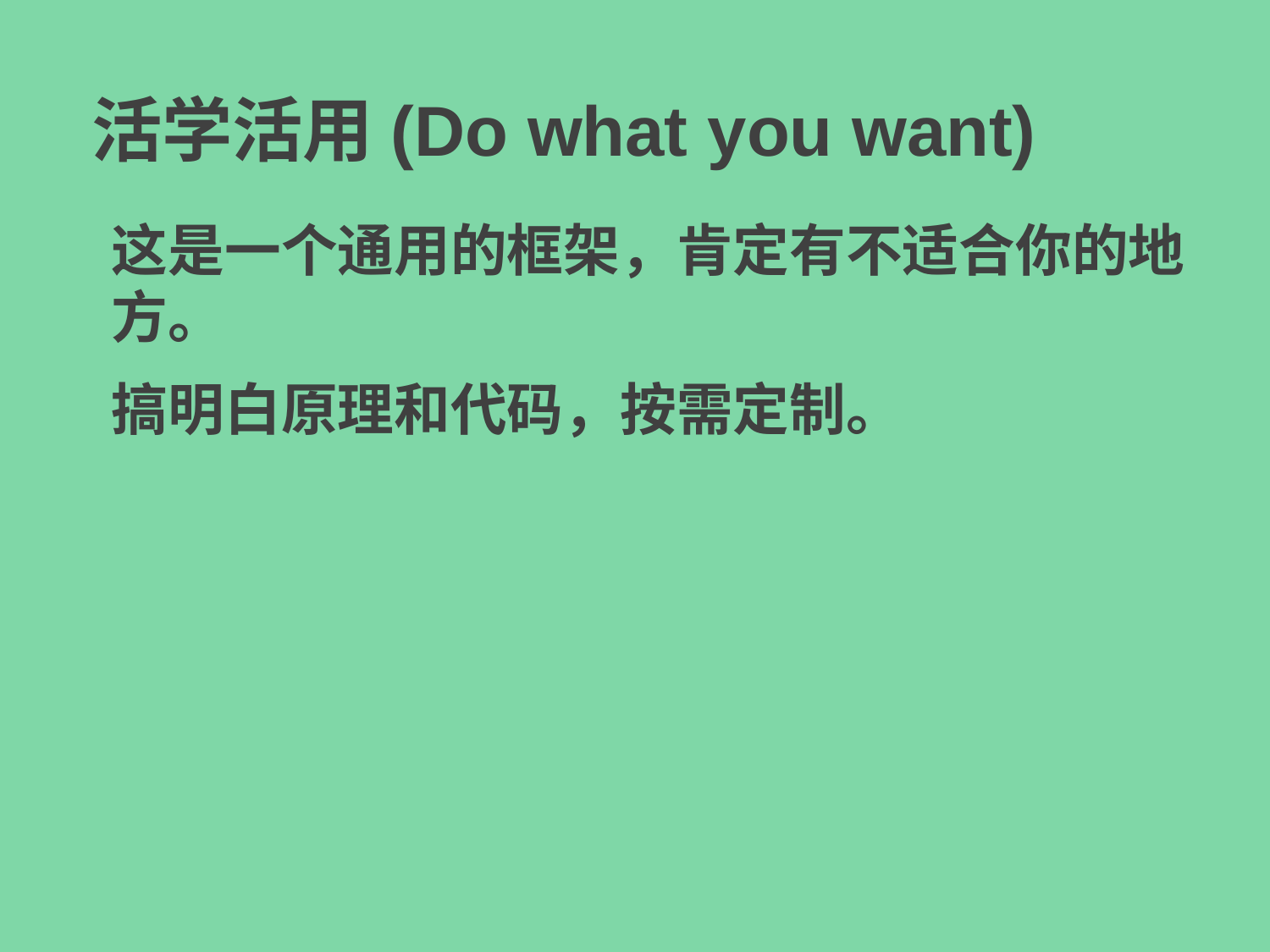

活学活用(Do what you want)
这是一个通用的框架，肯定有不适合你的地方。
搞明白原理和代码，按需定制。